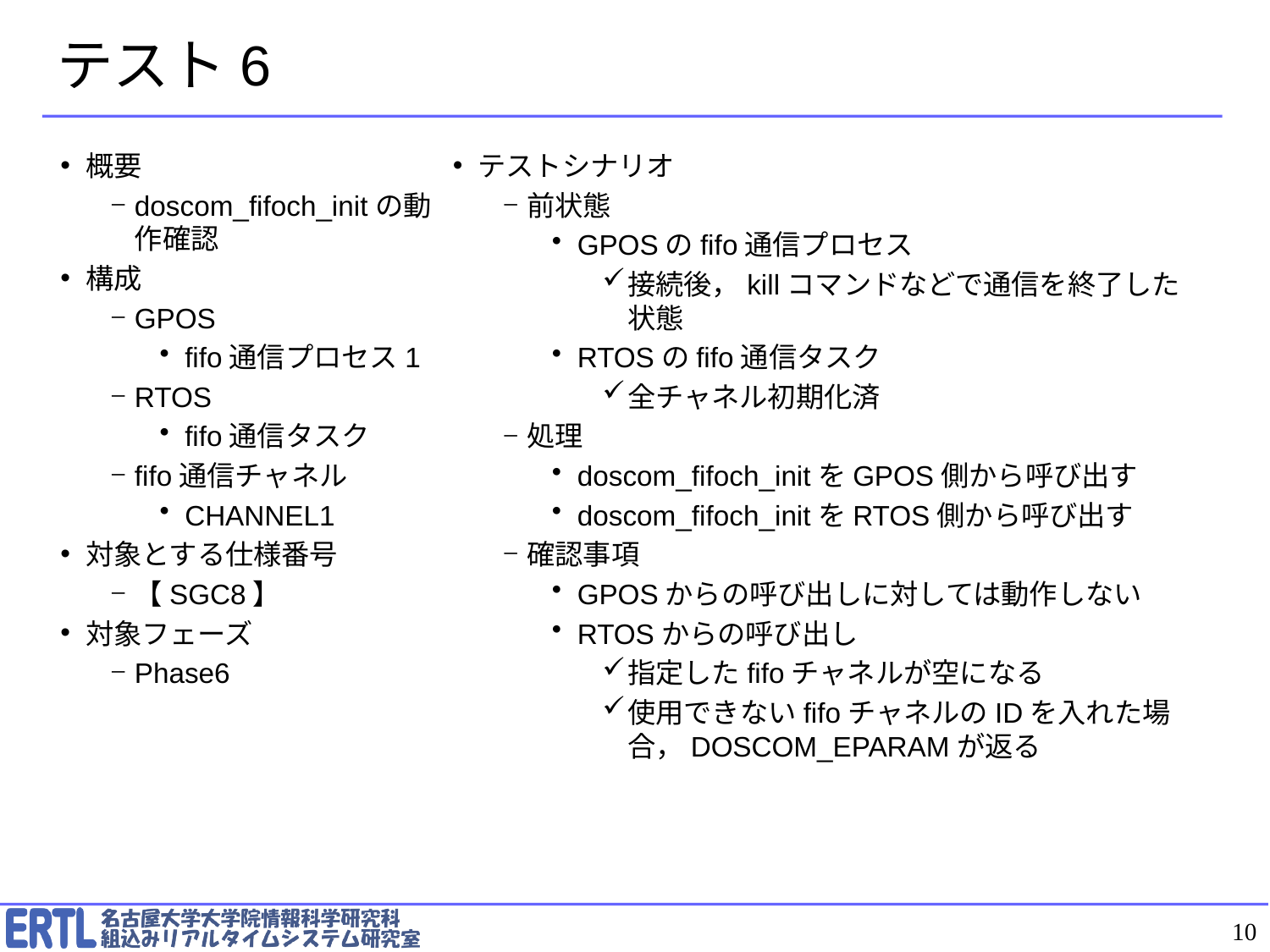

# テスト6
概要
doscom_fifoch_initの動作確認
構成
GPOS
fifo通信プロセス1
RTOS
fifo通信タスク
fifo通信チャネル
CHANNEL1
対象とする仕様番号
【SGC8】
対象フェーズ
Phase6
テストシナリオ
前状態
GPOSのfifo通信プロセス
接続後，killコマンドなどで通信を終了した状態
RTOSのfifo通信タスク
全チャネル初期化済
処理
doscom_fifoch_initをGPOS側から呼び出す
doscom_fifoch_initをRTOS側から呼び出す
確認事項
GPOSからの呼び出しに対しては動作しない
RTOSからの呼び出し
指定したfifoチャネルが空になる
使用できないfifoチャネルのIDを入れた場合，DOSCOM_EPARAMが返る
10